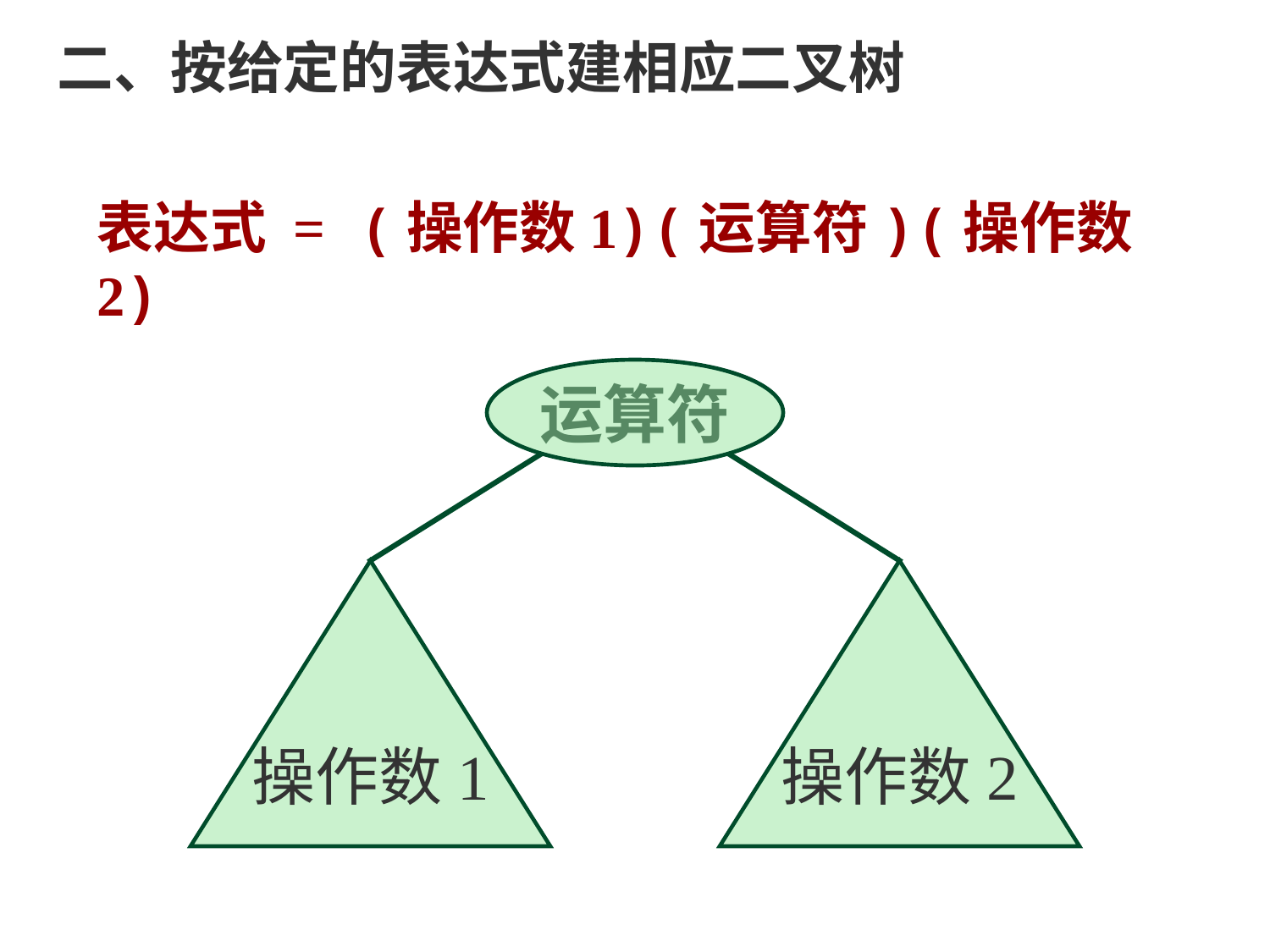

二、按给定的表达式建相应二叉树
表达式 = (操作数1)(运算符)(操作数2)
运算符

操作数1
操作数2